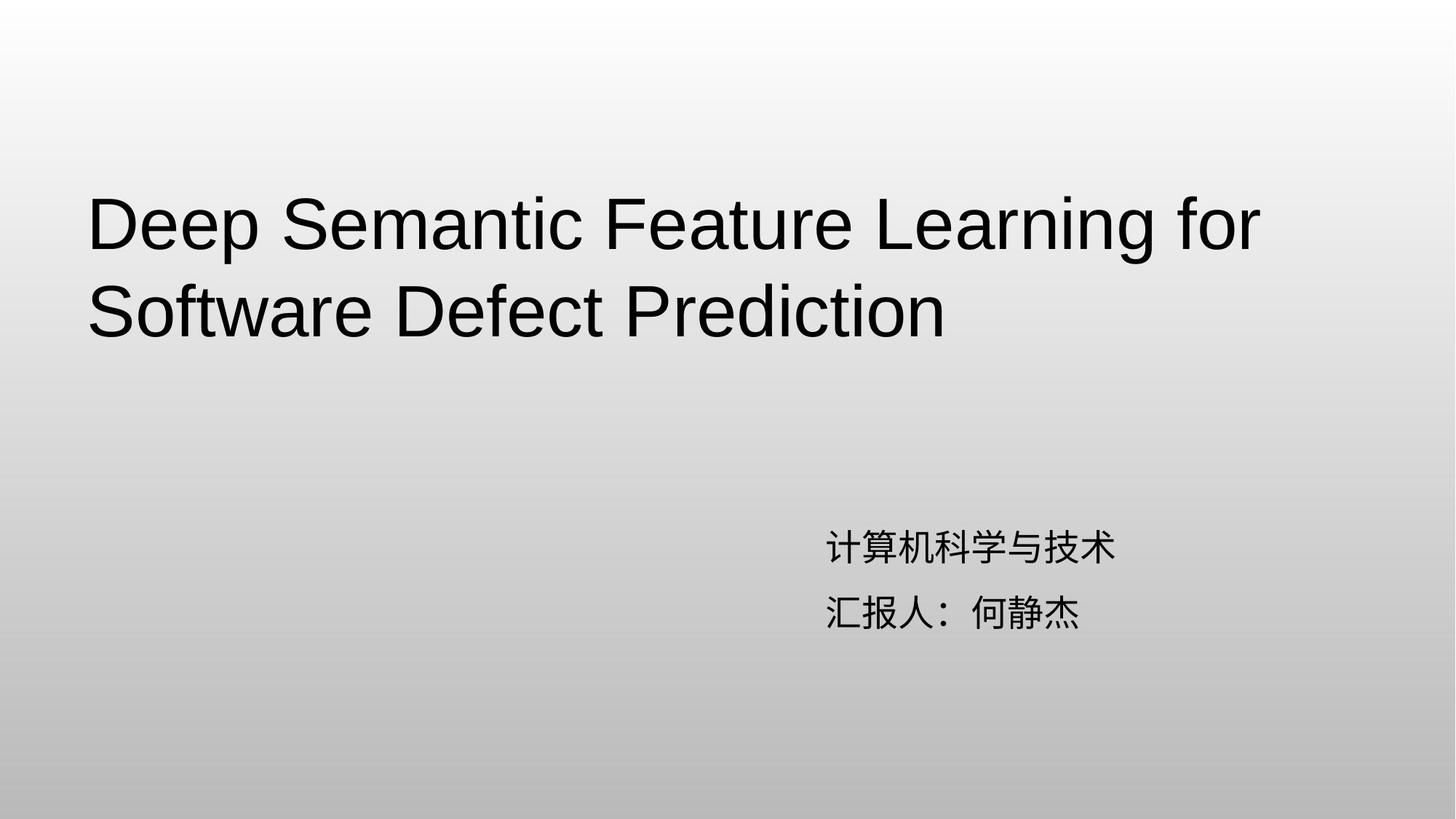

Deep Semantic Feature Learning for Software Defect Prediction
计算机科学与技术
汇报人：何静杰